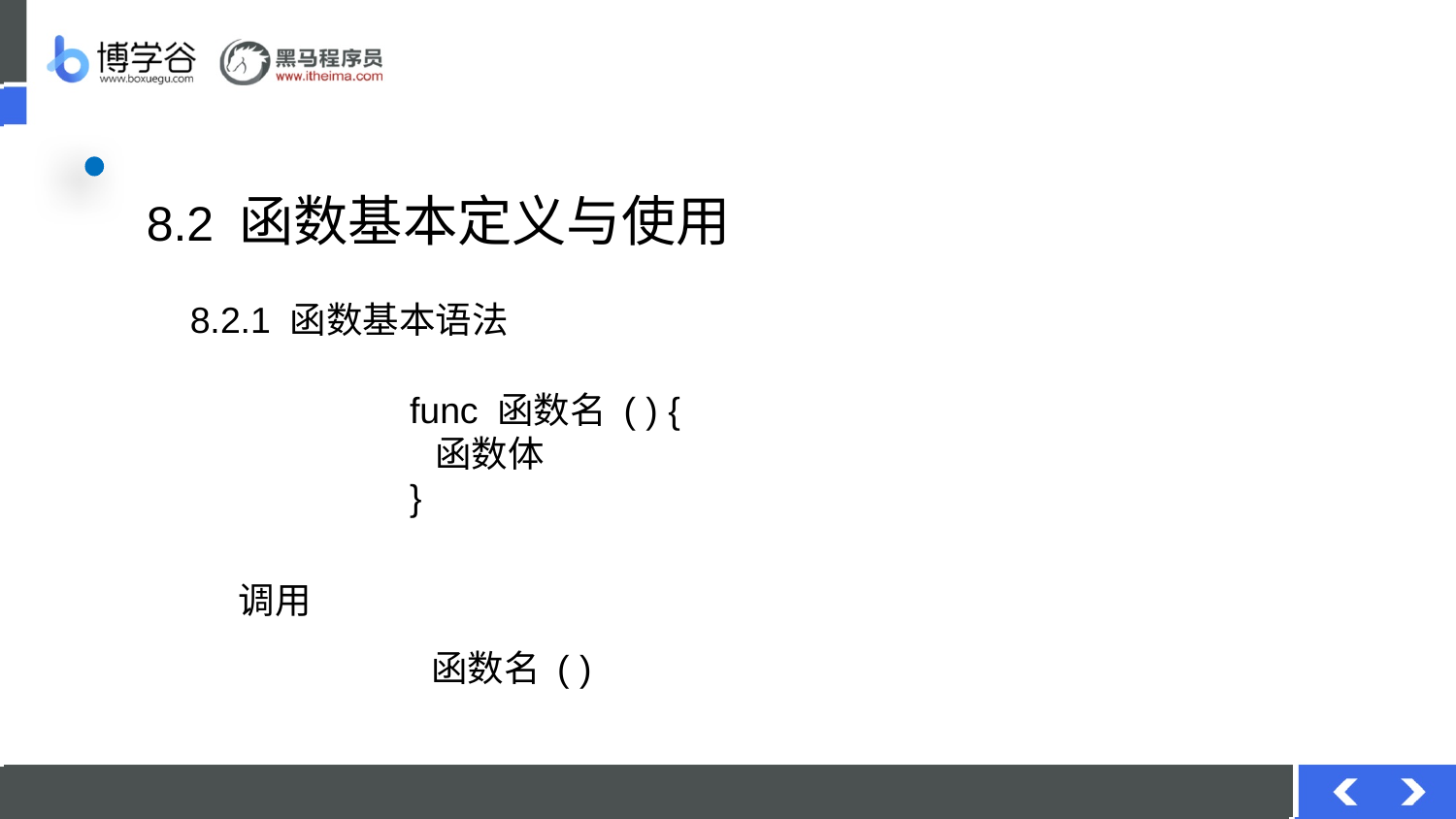

# 8.2 函数基本定义与使用
8.2.1 函数基本语法
func 函数名 ( ) {
  函数体
}
调用
函数名 ( )